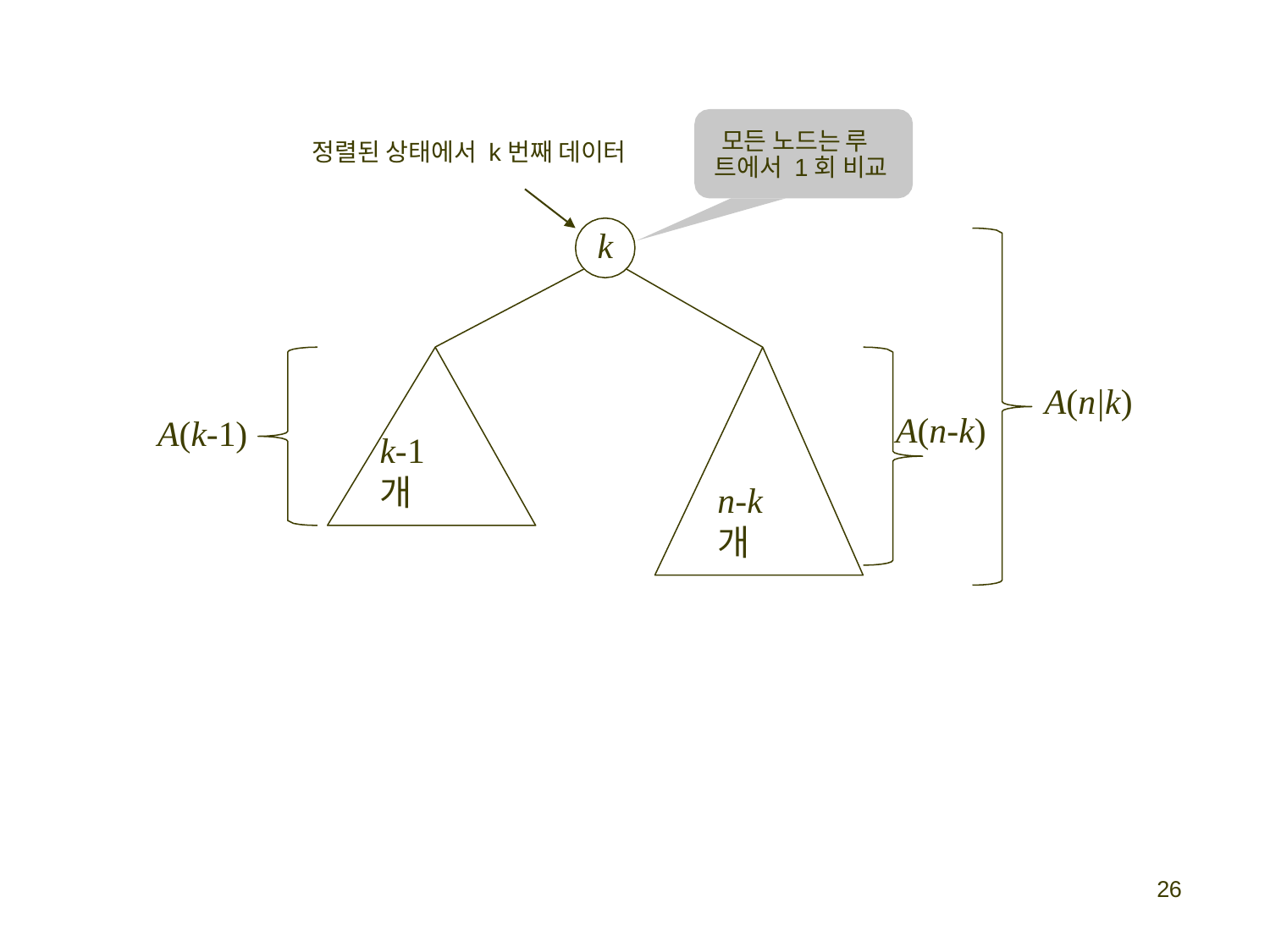

모든 노드는 루 트에서 1회 비교
정렬된 상태에서 k번째 데이터

k

A(n|k)
A(n-k)
A(k-1)
k-1개
n-k개
26